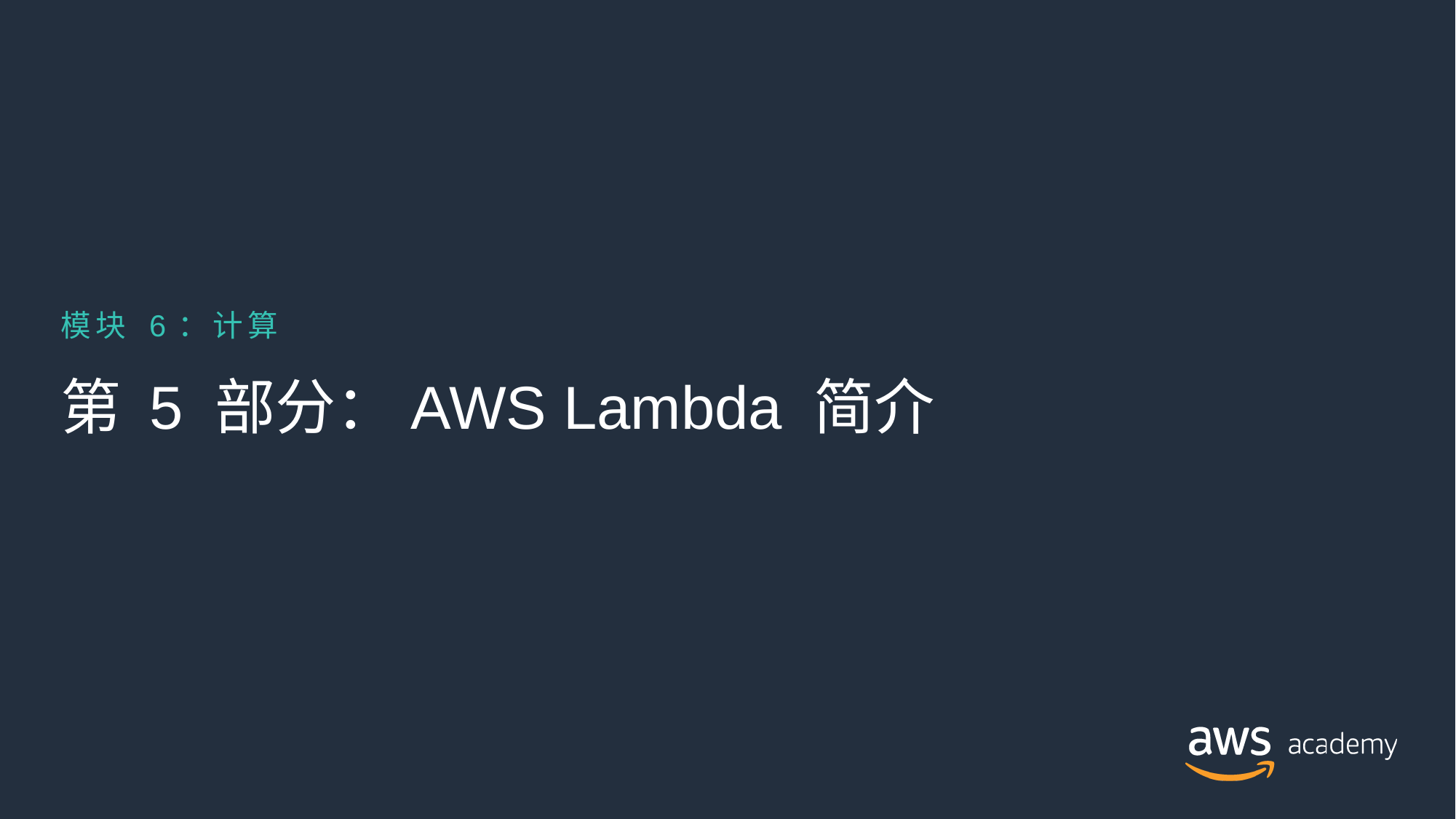

模块 6：计算
# 第 5 部分：AWS Lambda 简介